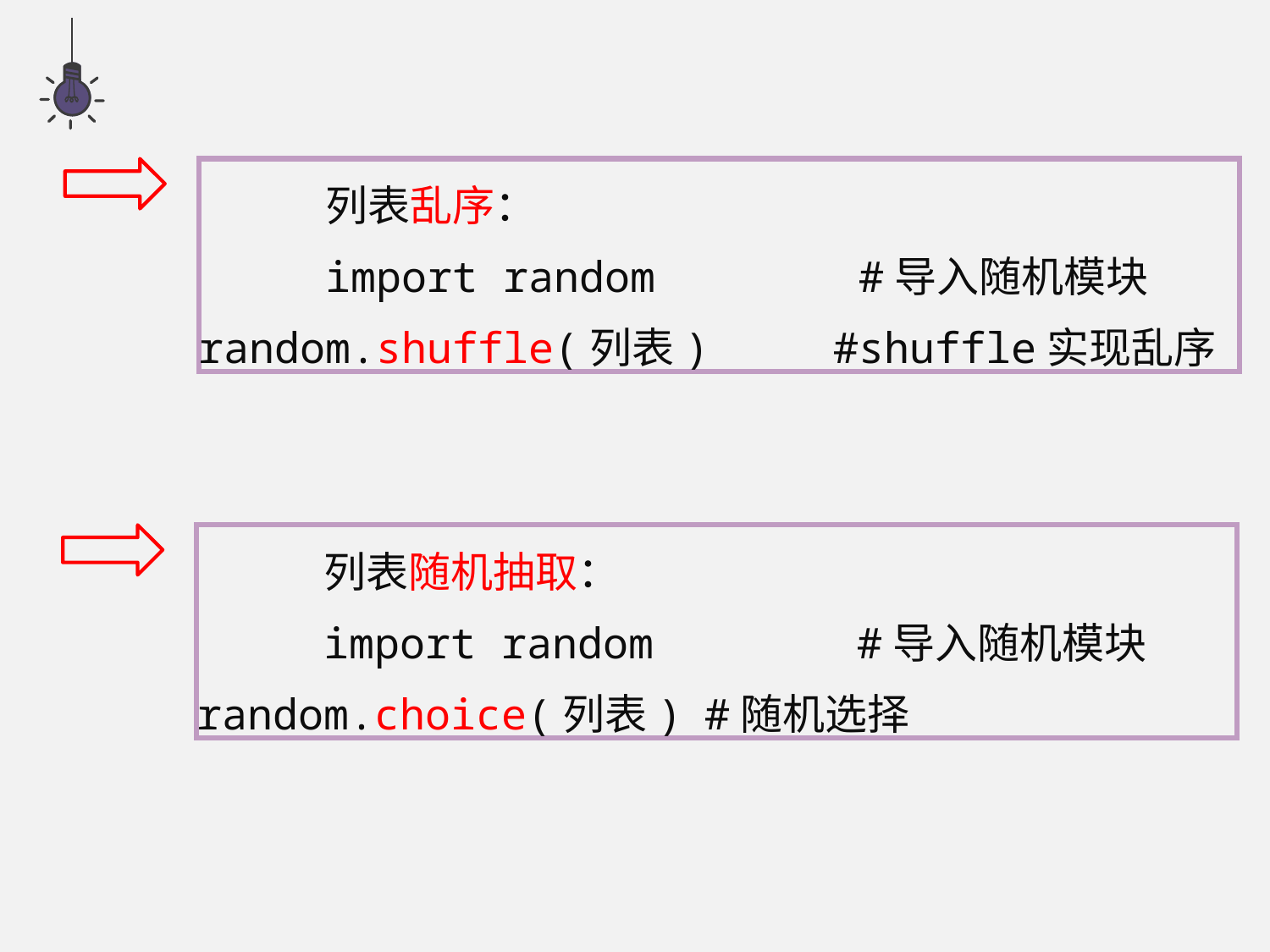

列表乱序：
	import random	      #导入随机模块     	random.shuffle(列表)	#shuffle实现乱序

	列表随机抽取：
	import random	      #导入随机模块     	random.choice(列表)	#随机选择